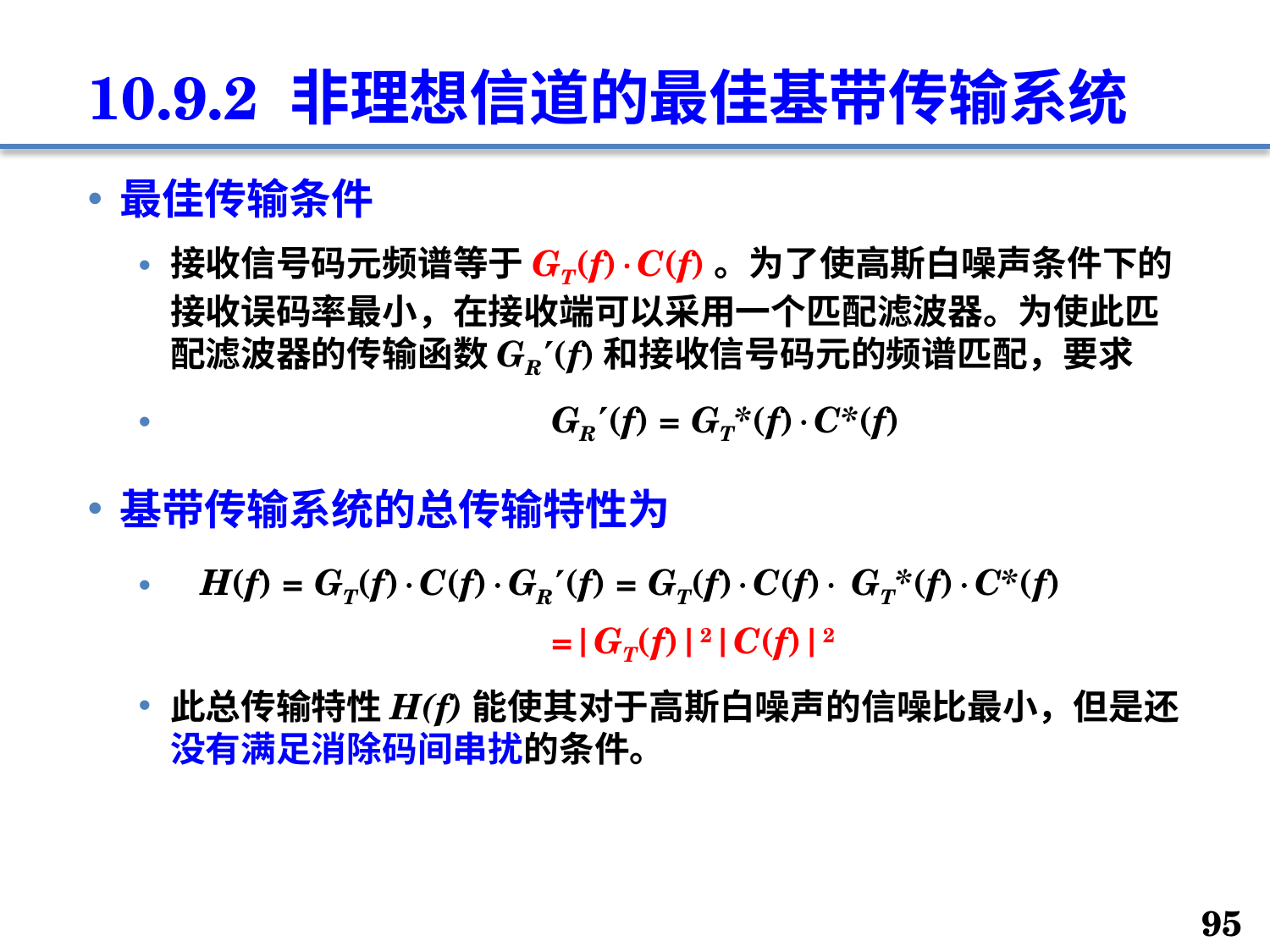

# 10.9.2 非理想信道的最佳基带传输系统
最佳传输条件
接收信号码元频谱等于GT(f)⋅C(f)。为了使高斯白噪声条件下的接收误码率最小，在接收端可以采用一个匹配滤波器。为使此匹配滤波器的传输函数GR′(f)和接收信号码元的频谱匹配，要求
			GR′(f) = GT*(f)⋅C*(f)
基带传输系统的总传输特性为
   H(f) = GT(f)⋅C(f)⋅GR′(f) = GT(f)⋅C(f)⋅ GT*(f)⋅C*(f) 			=|GT(f)|2|C(f)|2
此总传输特性H(f)能使其对于高斯白噪声的信噪比最小，但是还没有满足消除码间串扰的条件。
95